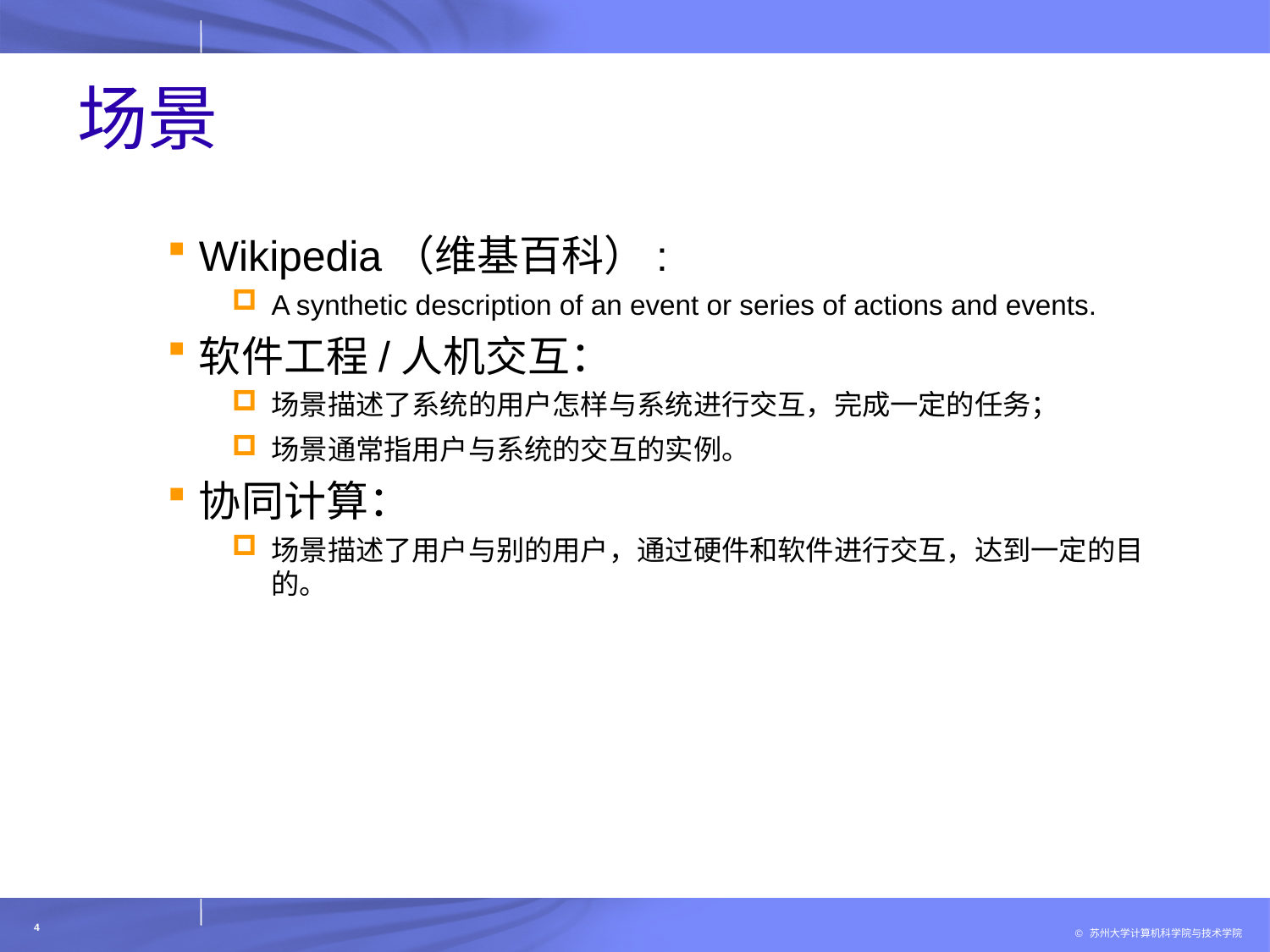

# 场景
Wikipedia（维基百科）:
A synthetic description of an event or series of actions and events.
软件工程/人机交互：
场景描述了系统的用户怎样与系统进行交互，完成一定的任务；
场景通常指用户与系统的交互的实例。
协同计算：
场景描述了用户与别的用户，通过硬件和软件进行交互，达到一定的目的。
4